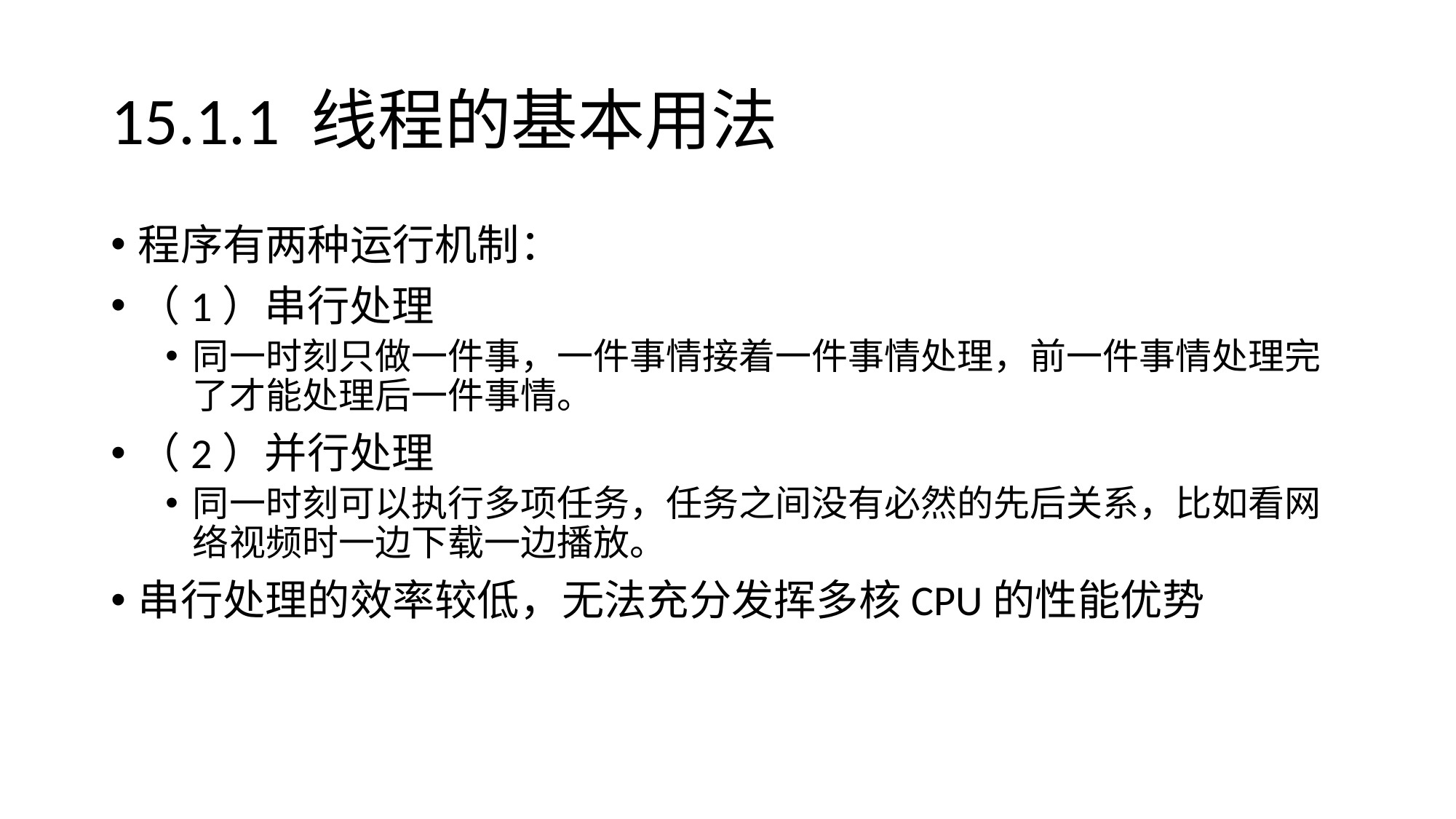

# 15.1.1 线程的基本用法
程序有两种运行机制：
（1）串行处理
同一时刻只做一件事，一件事情接着一件事情处理，前一件事情处理完了才能处理后一件事情。
（2）并行处理
同一时刻可以执行多项任务，任务之间没有必然的先后关系，比如看网络视频时一边下载一边播放。
串行处理的效率较低，无法充分发挥多核CPU的性能优势